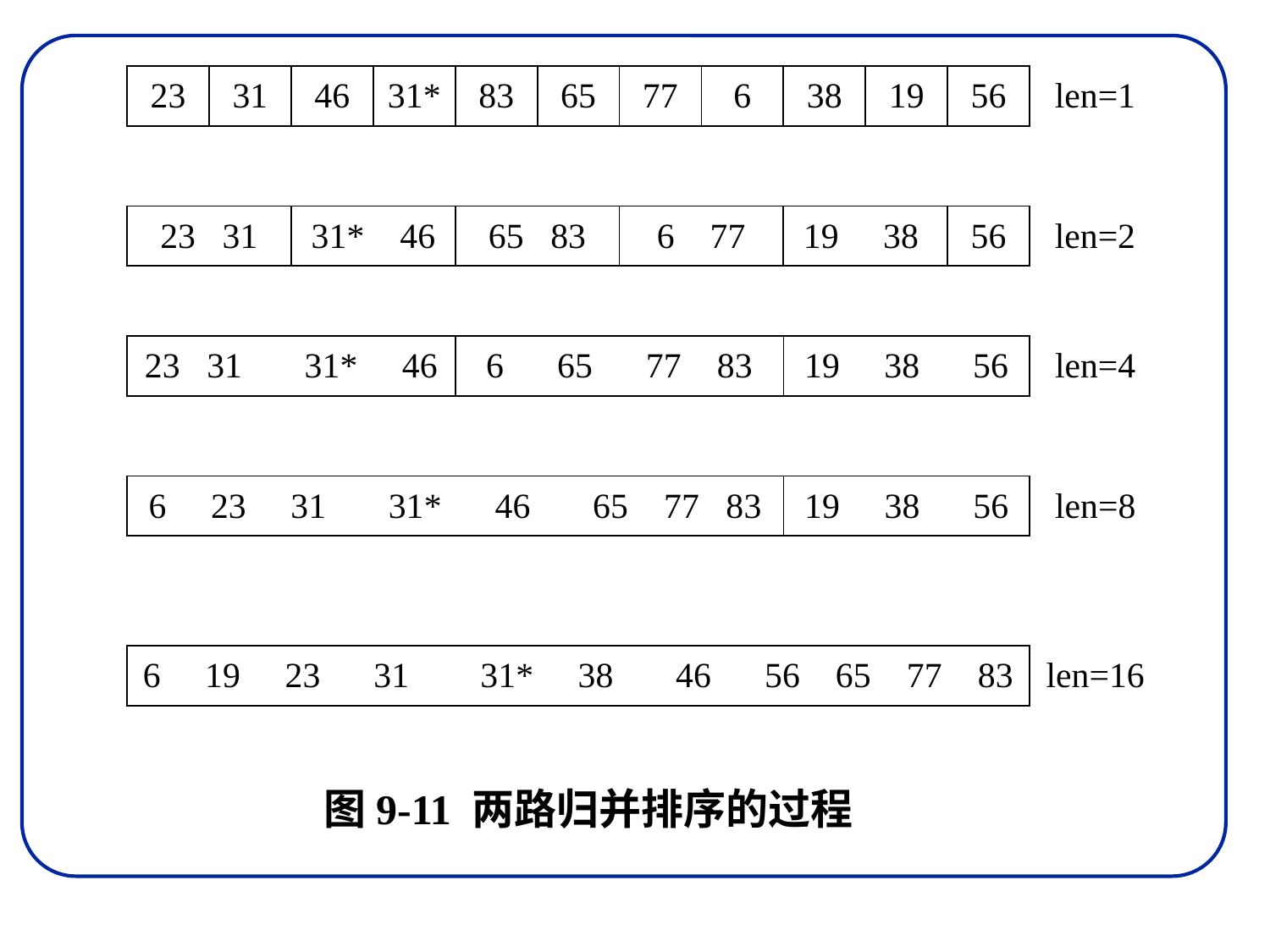

| 23 | 31 | 46 | 31\* | 83 | 65 | 77 | 6 | 38 | 19 | 56 | len=1 |
| --- | --- | --- | --- | --- | --- | --- | --- | --- | --- | --- | --- |
| 23 31 | 31\* 46 | 65 83 | 6 77 | 19 38 | 56 | len=2 |
| --- | --- | --- | --- | --- | --- | --- |
| 23 31 31\* 46 | 6 65 77 83 | 19 38 56 | len=4 |
| --- | --- | --- | --- |
| 6 23 31 31\* 46 65 77 83 | 19 38 56 | len=8 |
| --- | --- | --- |
| 6 19 23 31 31\* 38 46 56 65 77 83 | len=16 |
| --- | --- |
图9-11 两路归并排序的过程